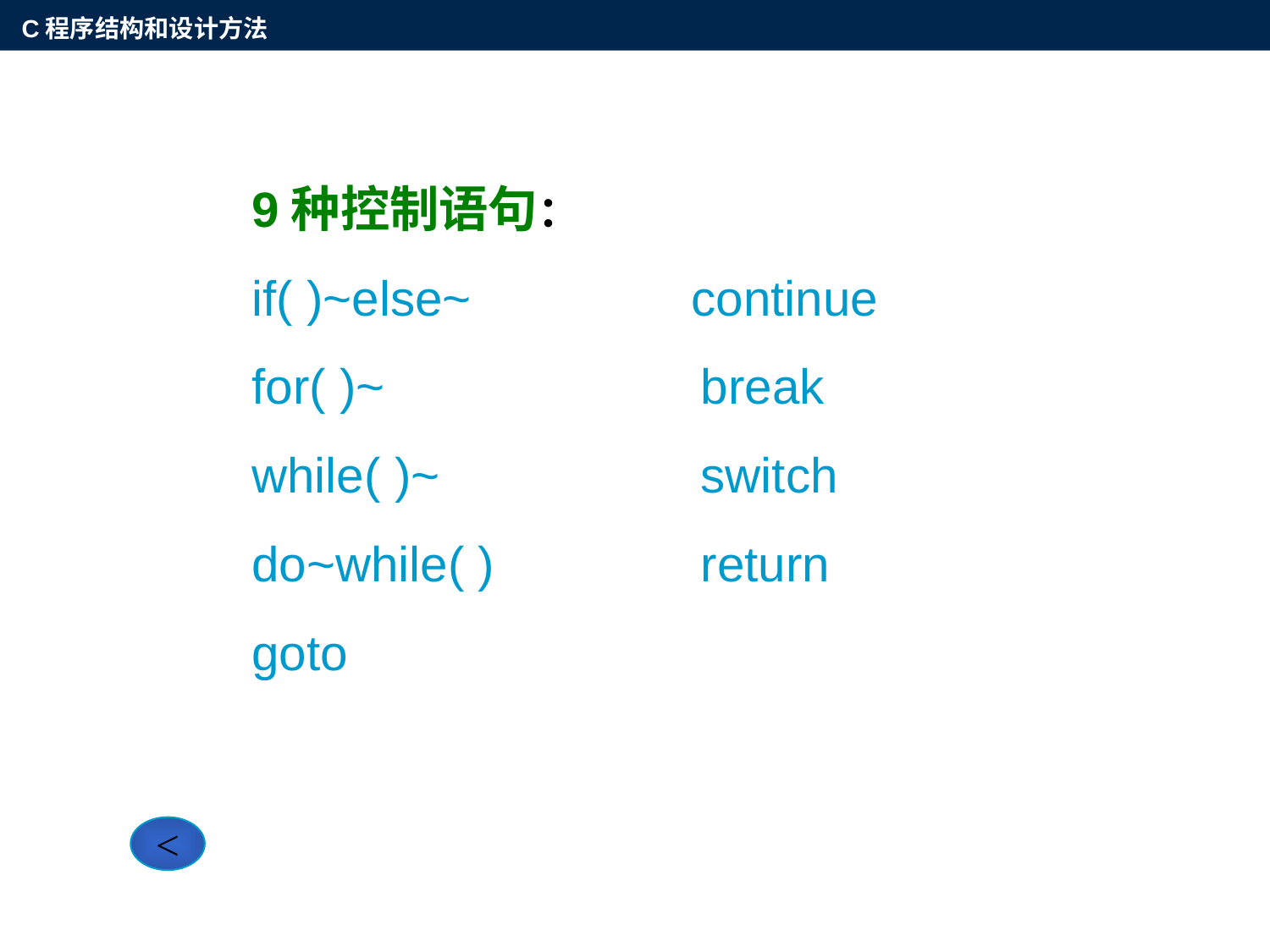

C程序结构和设计方法
9种控制语句：
if( )~else~                continue
for( )~                       break
while( )~                   switch
do~while( )               return
goto
<